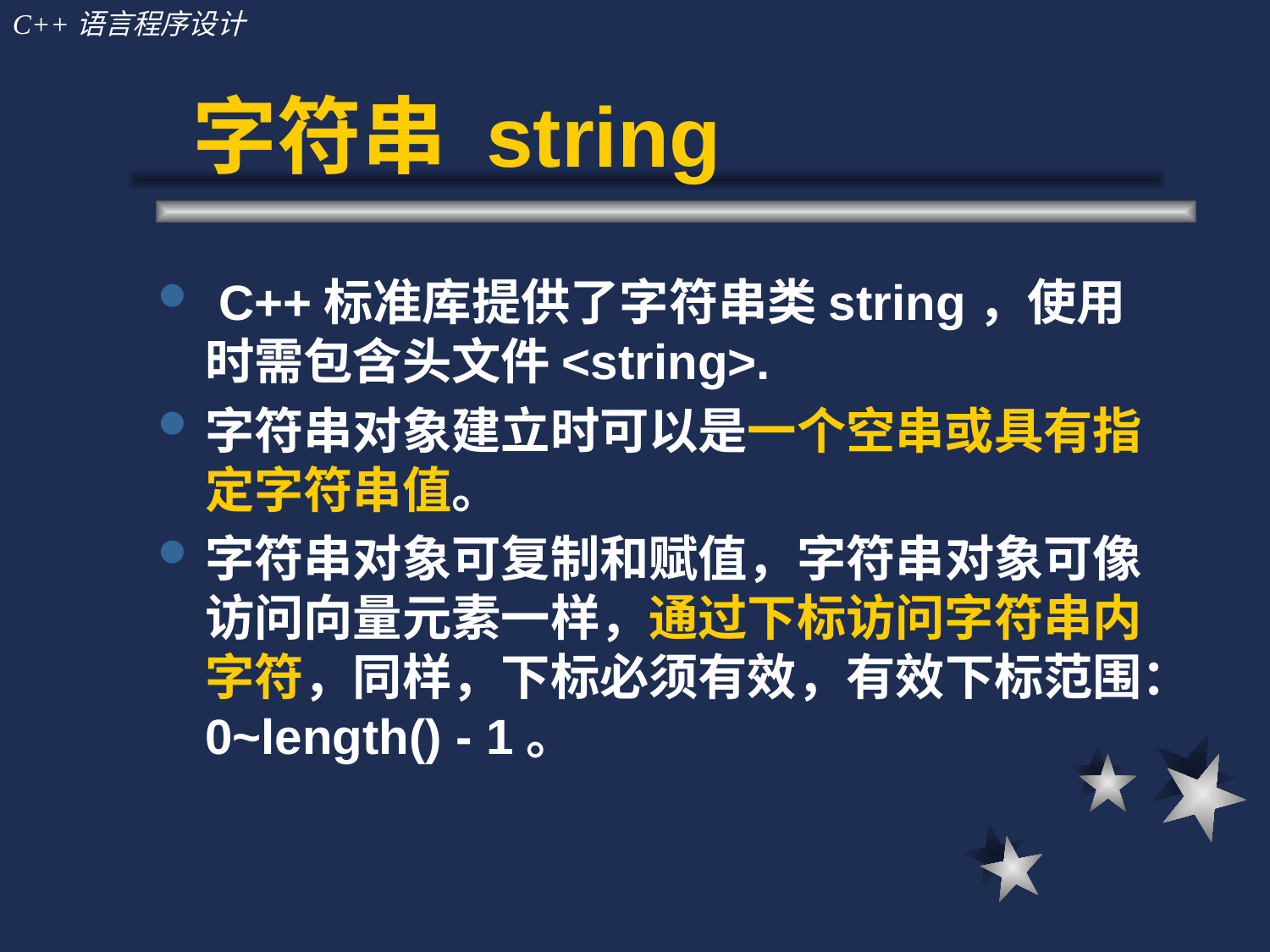

# 字符串 string
 C++标准库提供了字符串类string，使用时需包含头文件<string>.
字符串对象建立时可以是一个空串或具有指定字符串值。
字符串对象可复制和赋值，字符串对象可像访问向量元素一样，通过下标访问字符串内字符，同样，下标必须有效，有效下标范围：0~length() - 1。